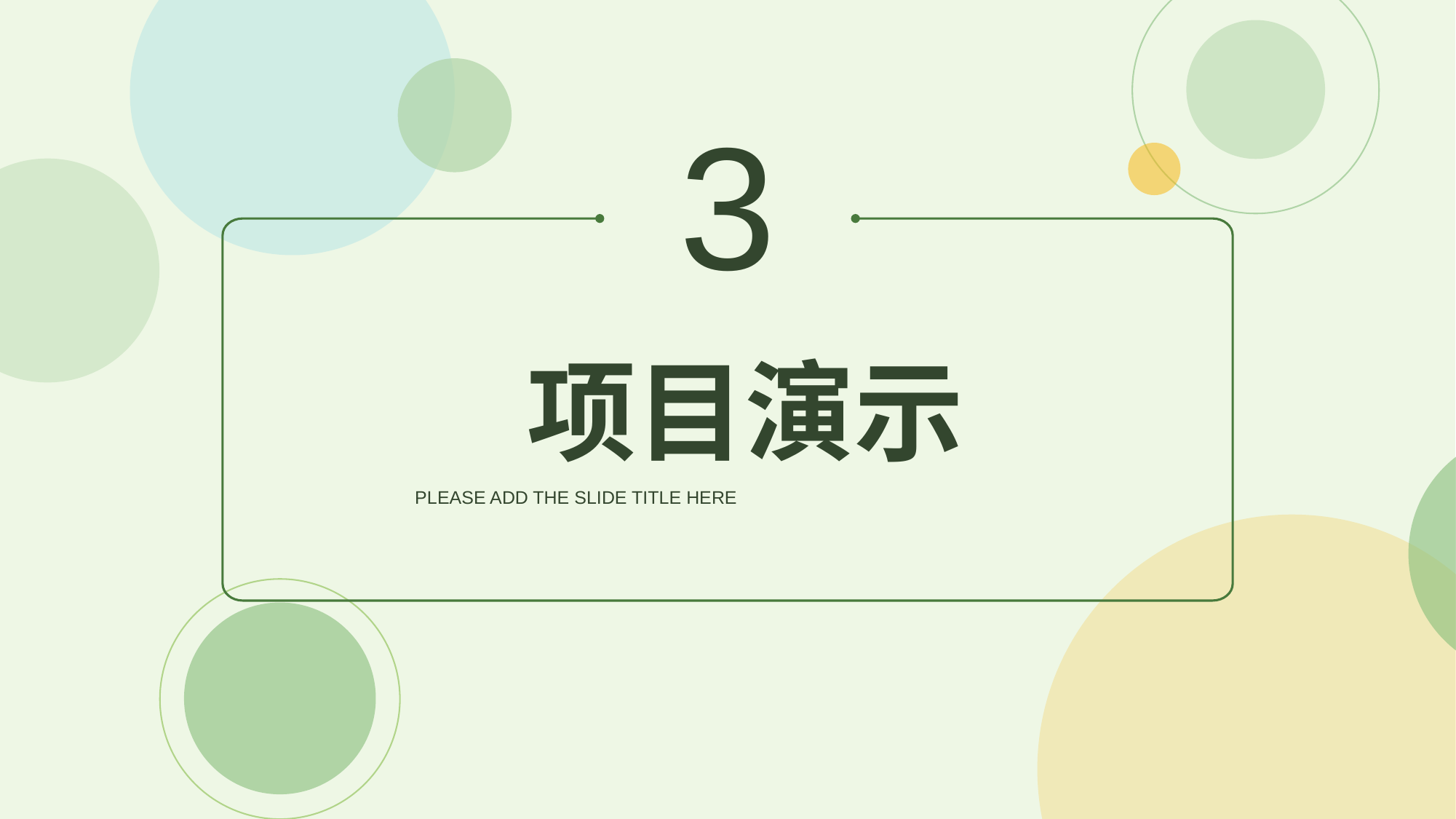

3

项目演示
PLEASE ADD THE SLIDE TITLE HERE